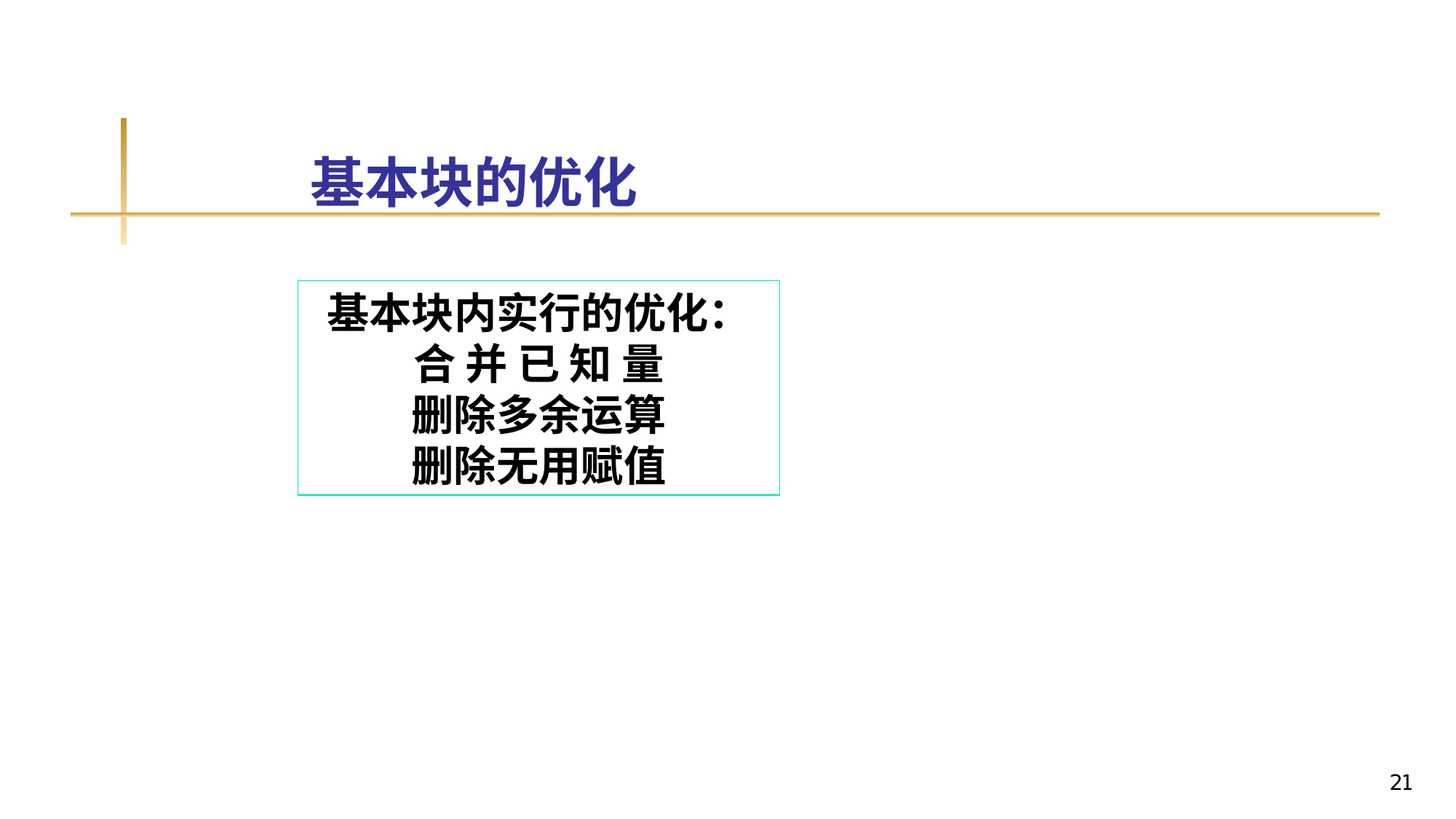

基本块的优化
基本块内实行的优化：合 并 已 知 量
删除多余运算
删除无用赋值
21